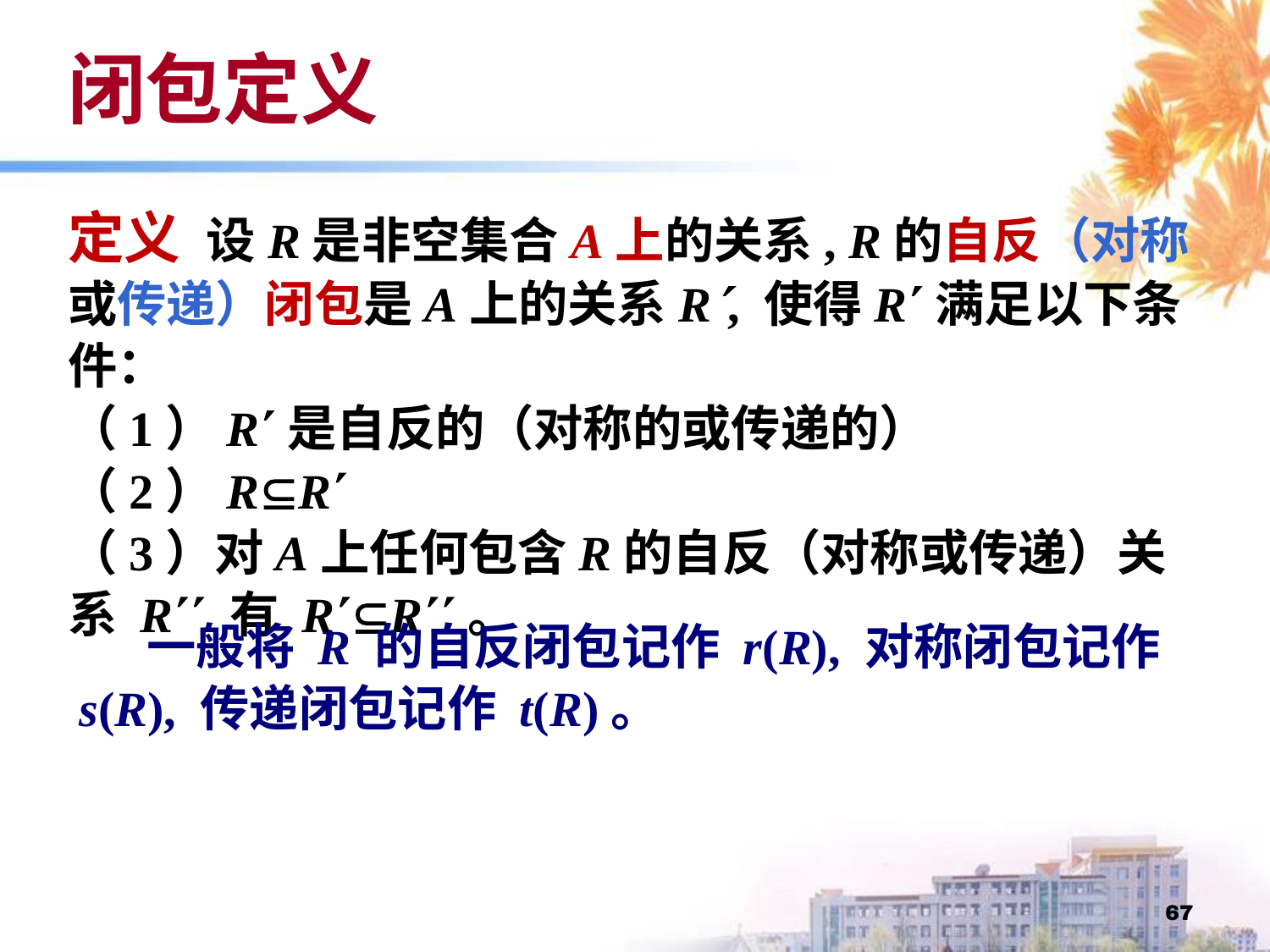

# 闭包定义
定义  设R是非空集合A上的关系, R的自反（对称或传递）闭包是A上的关系R′, 使得R′满足以下条件：
（1）R′是自反的（对称的或传递的）
（2）R⊆R′
（3）对A上任何包含R的自反（对称或传递）关系 R′′ 有 R′⊆R′′。
     一般将 R 的自反闭包记作 r(R), 对称闭包记作 s(R), 传递闭包记作 t(R)。
67